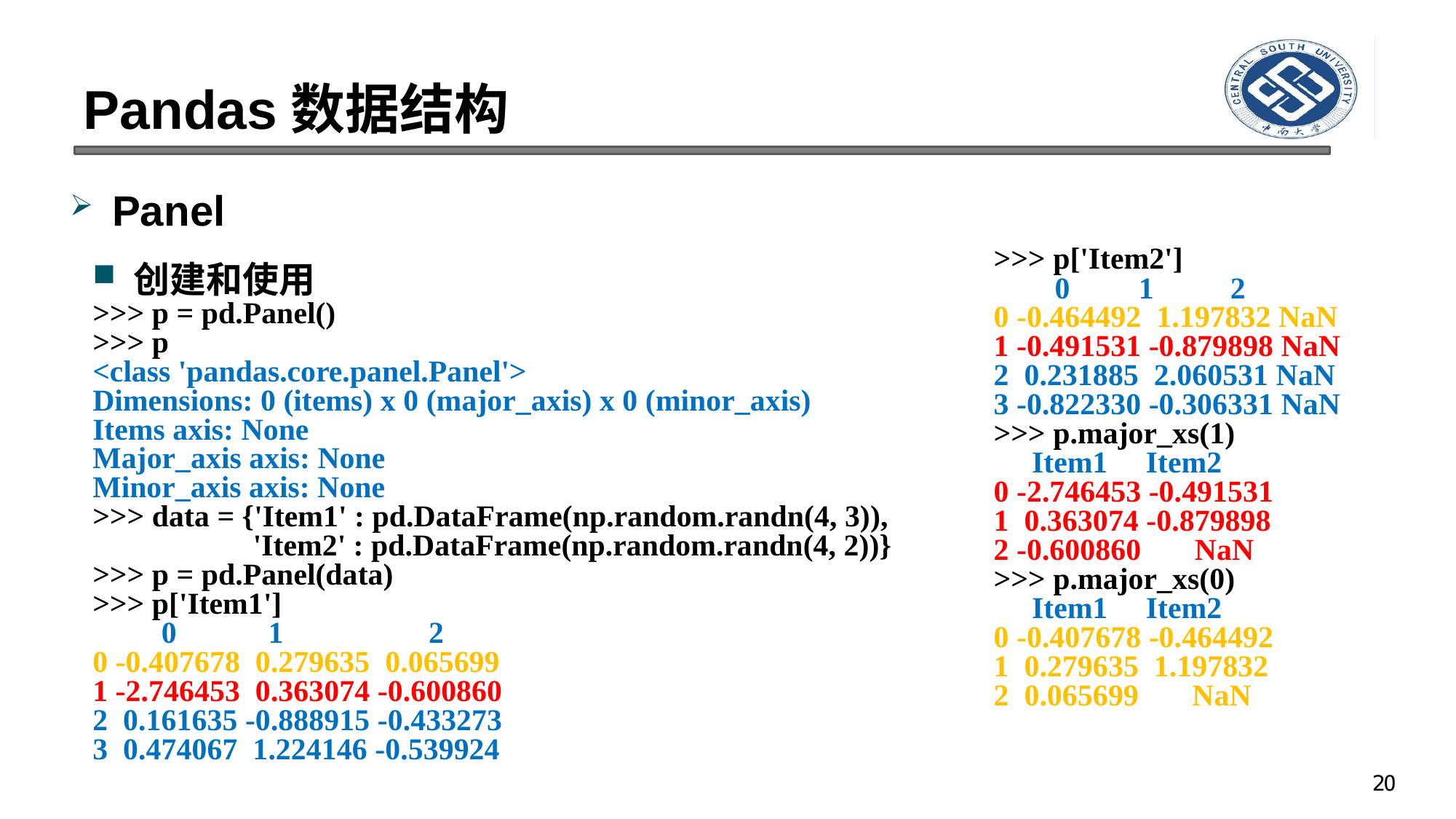

# Pandas数据结构
Panel
创建和使用
>>> p = pd.Panel()
>>> p
<class 'pandas.core.panel.Panel'>
Dimensions: 0 (items) x 0 (major_axis) x 0 (minor_axis)
Items axis: None
Major_axis axis: None
Minor_axis axis: None
>>> data = {'Item1' : pd.DataFrame(np.random.randn(4, 3)),
                     'Item2' : pd.DataFrame(np.random.randn(4, 2))}
>>> p = pd.Panel(data)
>>> p['Item1']
         0            1                   2
0 -0.407678  0.279635  0.065699
1 -2.746453  0.363074 -0.600860
2  0.161635 -0.888915 -0.433273
3  0.474067  1.224146 -0.539924
>>> p['Item2']
        0         1          2
0 -0.464492  1.197832 NaN
1 -0.491531 -0.879898 NaN
2  0.231885  2.060531 NaN
3 -0.822330 -0.306331 NaN
>>> p.major_xs(1)
     Item1     Item2
0 -2.746453 -0.491531
1  0.363074 -0.879898
2 -0.600860       NaN
>>> p.major_xs(0)
     Item1     Item2
0 -0.407678 -0.464492
1  0.279635  1.197832
2  0.065699       NaN
20